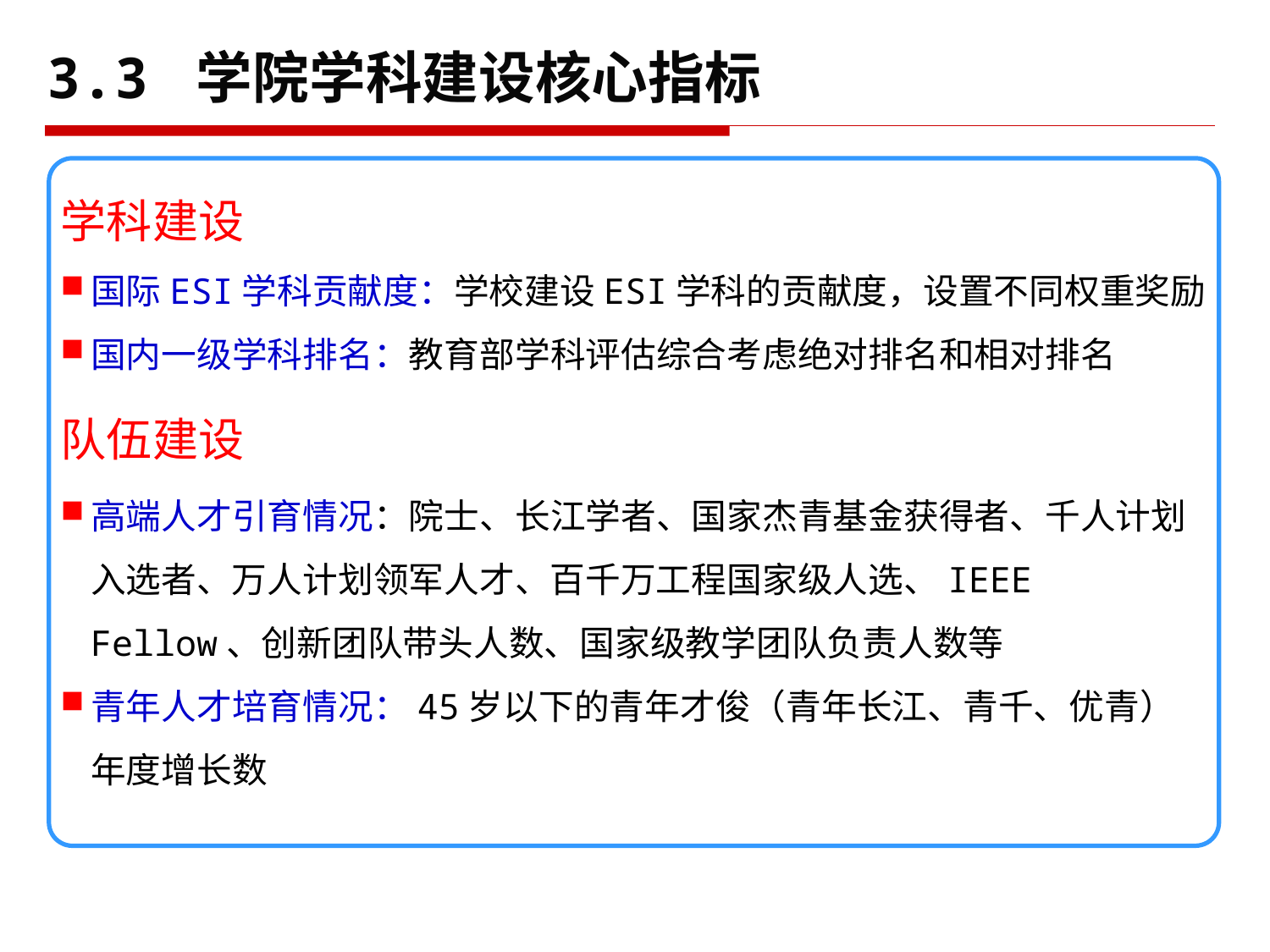

3.3 学院学科建设核心指标
学科建设
国际ESI学科贡献度：学校建设ESI学科的贡献度，设置不同权重奖励
国内一级学科排名：教育部学科评估综合考虑绝对排名和相对排名
队伍建设
高端人才引育情况：院士、长江学者、国家杰青基金获得者、千人计划入选者、万人计划领军人才、百千万工程国家级人选、IEEE Fellow、创新团队带头人数、国家级教学团队负责人数等
青年人才培育情况：45岁以下的青年才俊（青年长江、青千、优青）年度增长数